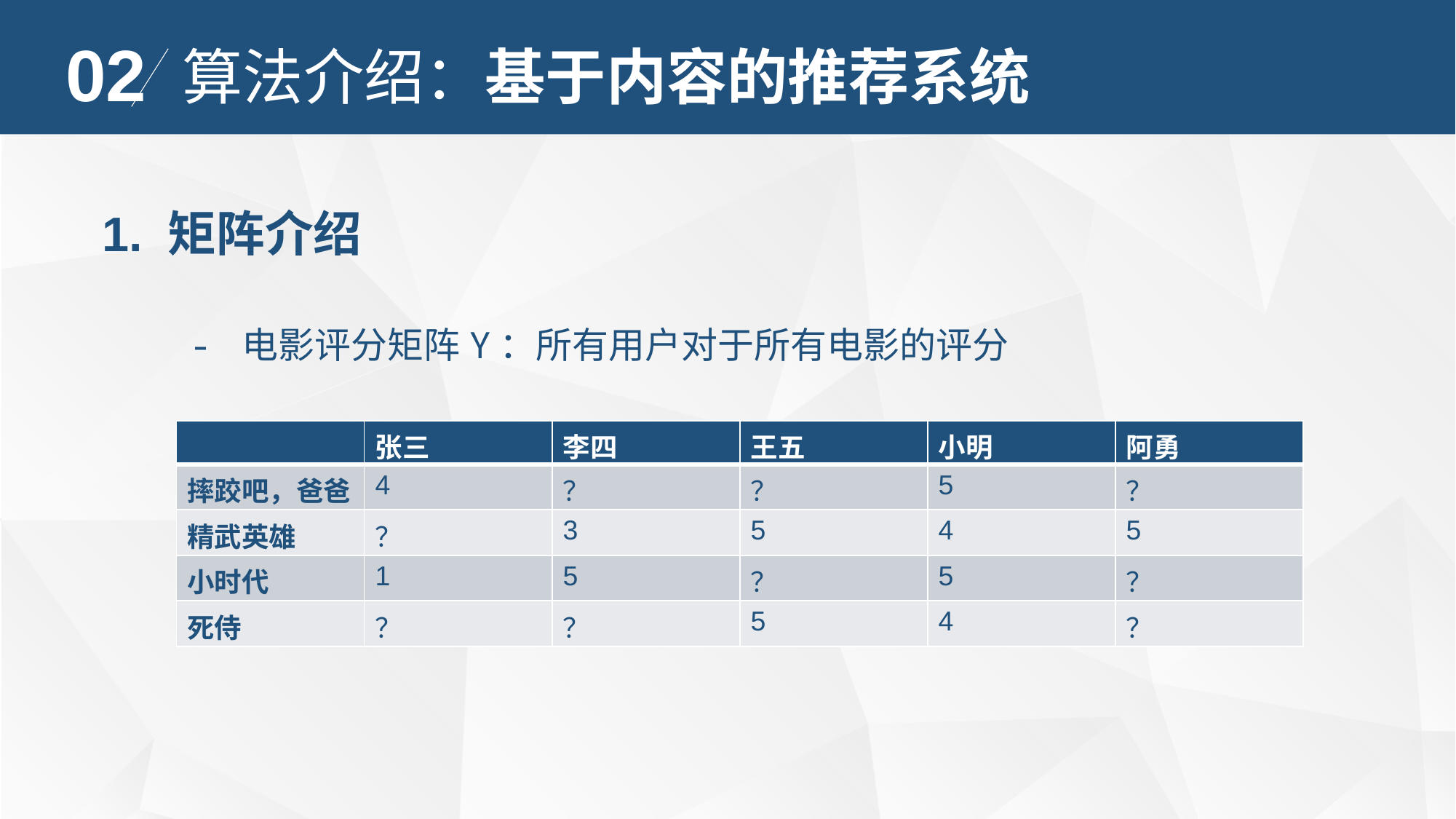

02
算法介绍：基于内容的推荐系统
1. 矩阵介绍

    - 电影评分矩阵Y：所有用户对于所有电影的评分

|  | 张三 | 李四 | 王五 | 小明 | 阿勇 |
| --- | --- | --- | --- | --- | --- |
| 摔跤吧，爸爸 | 4 | ？ | ？ | 5 | ？ |
| 精武英雄 | ？ | 3 | 5 | 4 | 5 |
| 小时代 | 1 | 5 | ？ | 5 | ？ |
| 死侍 | ？ | ？ | 5 | 4 | ？ |